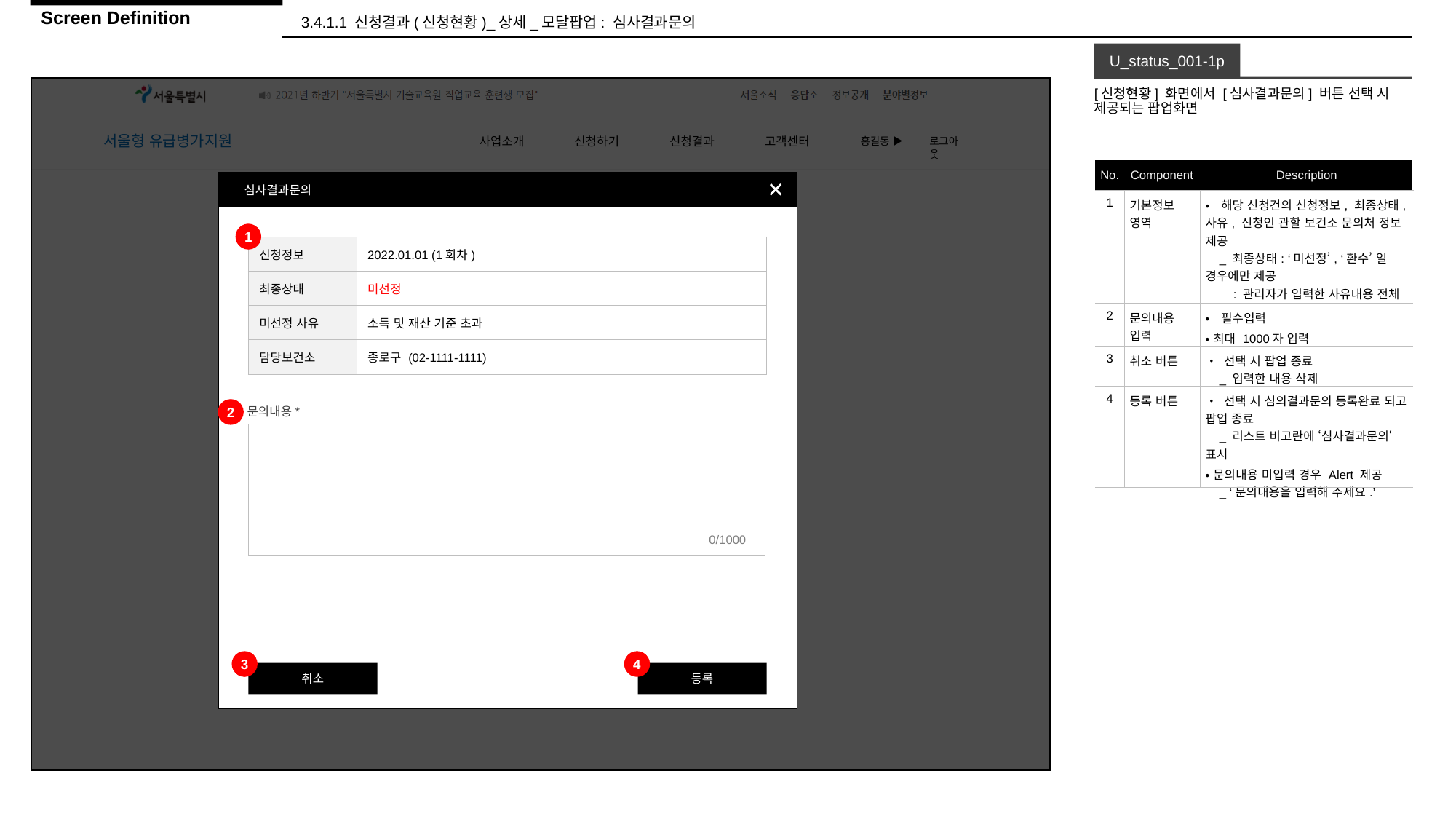

Screen Definition
3.4.1.1 신청결과(신청현황)_상세_모달팝업: 심사결과문의
U_status_001-1p

[신청현황] 화면에서 [심사결과문의] 버튼 선택 시 제공되는 팝업화면
| No. | Component | Description |
| --- | --- | --- |
| 1 | 기본정보 영역 | •해당 신청건의 신청정보, 최종상태, 사유, 신청인 관할 보건소 문의처 정보 제공 \_ 최종상태: ‘미선정’, ‘환수’ 일 경우에만 제공 : 관리자가 입력한 사유내용 전체 표시 |
| 2 | 문의내용 입력 | •필수입력 •최대 1000자 입력 |
| 3 | 취소 버튼 | • 선택 시 팝업 종료 \_ 입력한 내용 삭제 |
| 4 | 등록 버튼 | • 선택 시 심의결과문의 등록완료 되고 팝업 종료 \_ 리스트 비고란에 ‘심사결과문의‘ 표시 •문의내용 미입력 경우 Alert 제공 \_ ‘문의내용을 입력해 주세요.’ |

심사결과문의
1
| 신청정보 | 2022.01.01 (1회차) |
| --- | --- |
| 최종상태 | 미선정 |
| 미선정 사유 | 소득 및 재산 기준 초과 |
| 담당보건소 | 종로구 (02-1111-1111) |
2
문의내용*

0/1000
3
4
취소
등록